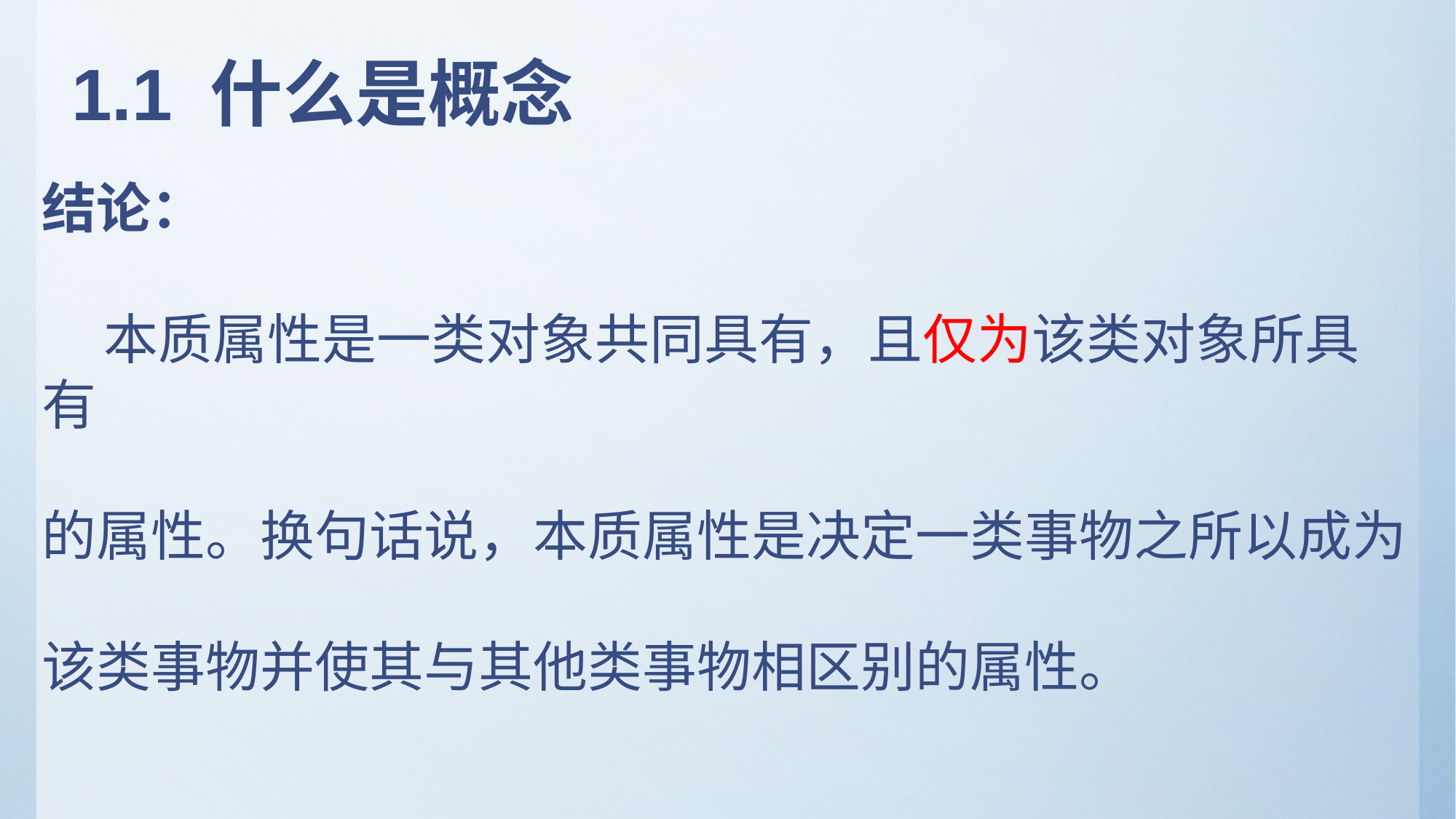

# 1.1 什么是概念
结论：

    本质属性是一类对象共同具有，且仅为该类对象所具有

的属性。换句话说，本质属性是决定一类事物之所以成为

该类事物并使其与其他类事物相区别的属性。